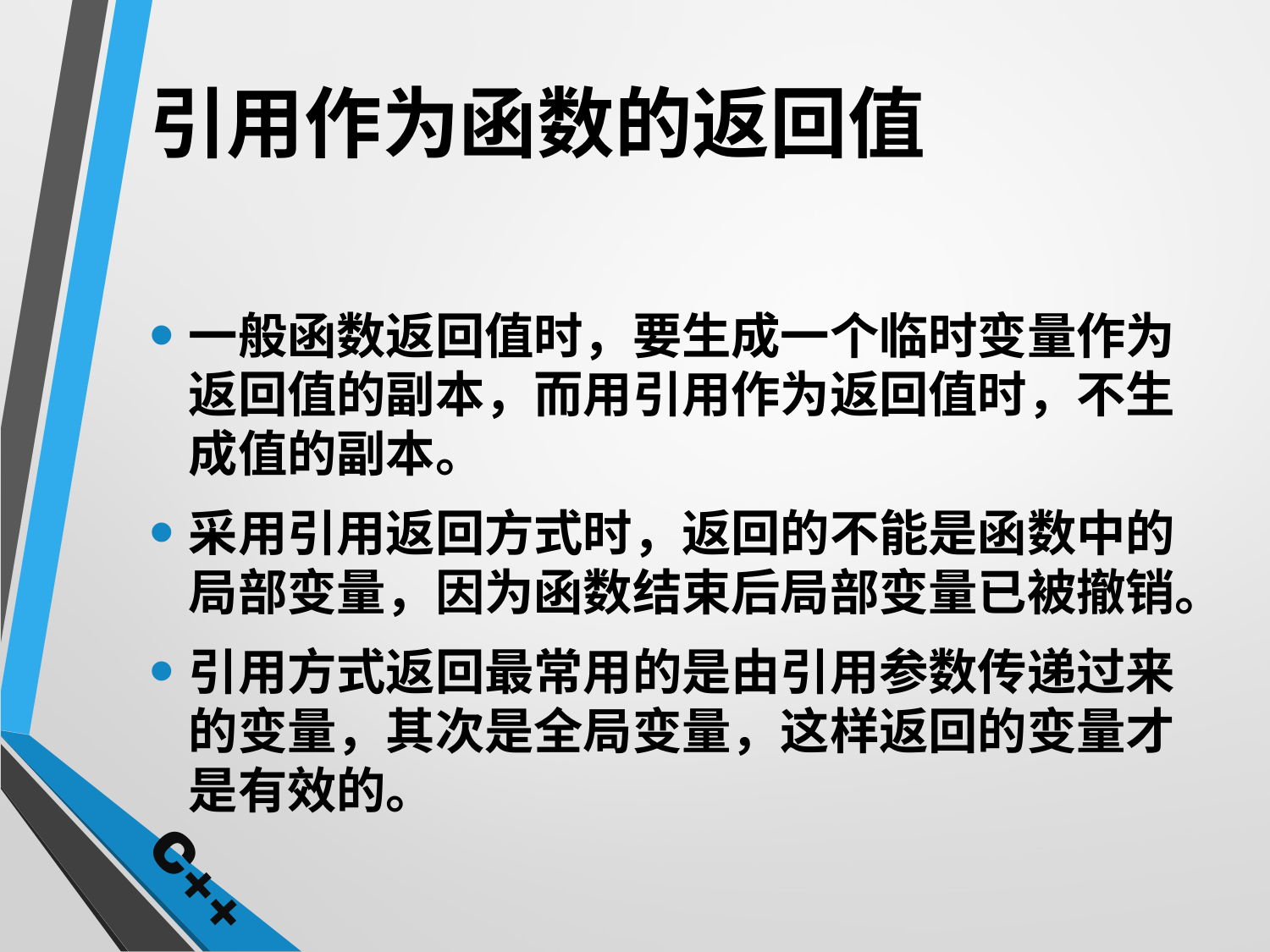

# 引用作为函数的返回值
一般函数返回值时，要生成一个临时变量作为返回值的副本，而用引用作为返回值时，不生成值的副本。
采用引用返回方式时，返回的不能是函数中的局部变量，因为函数结束后局部变量已被撤销。
引用方式返回最常用的是由引用参数传递过来的变量，其次是全局变量，这样返回的变量才是有效的。